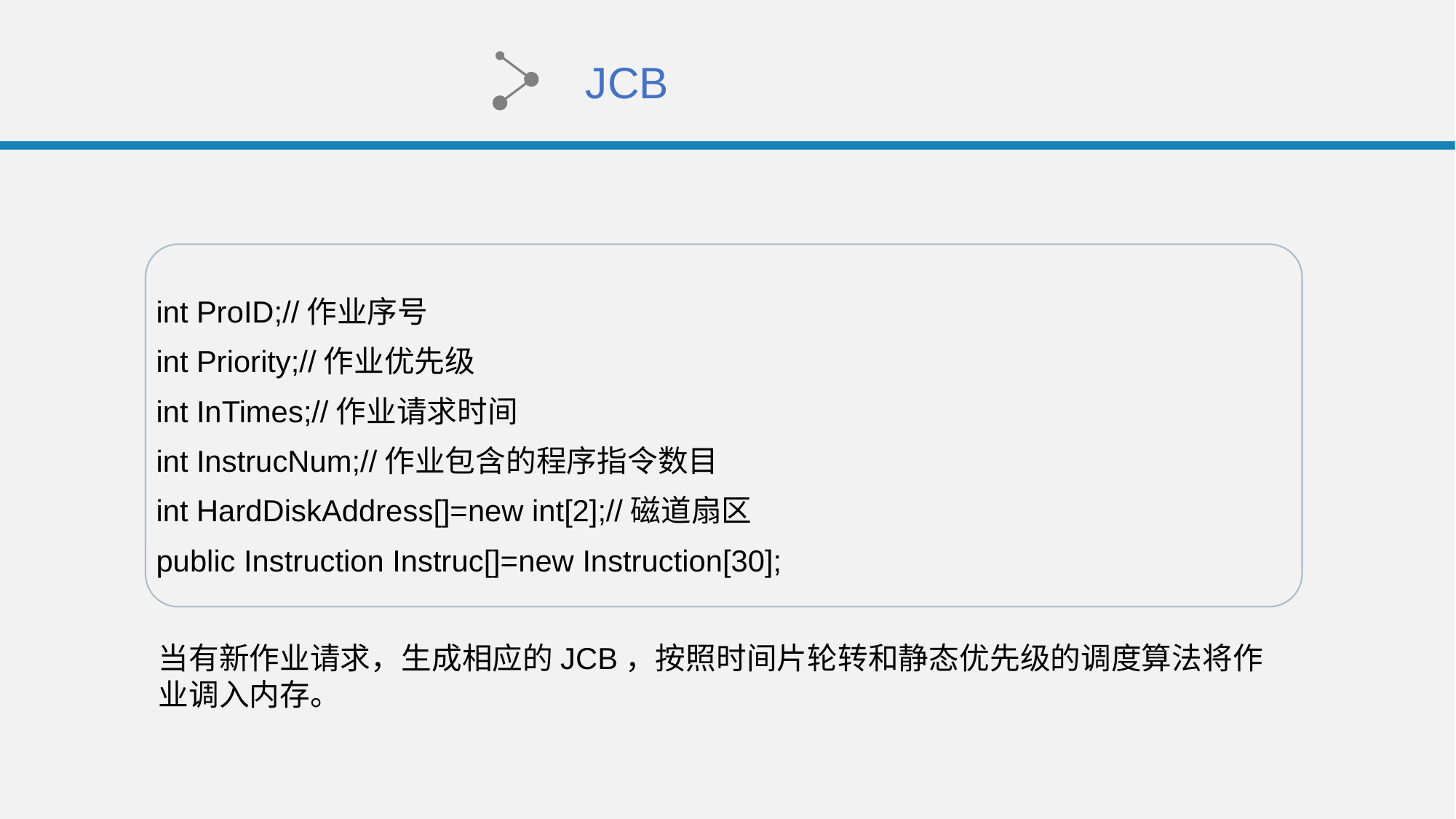

JCB

int ProID;//作业序号
int Priority;//作业优先级
int InTimes;//作业请求时间
int InstrucNum;//作业包含的程序指令数目
int HardDiskAddress[]=new int[2];//磁道扇区
public Instruction Instruc[]=new Instruction[30];
当有新作业请求，生成相应的JCB，按照时间片轮转和静态优先级的调度算法将作业调入内存。